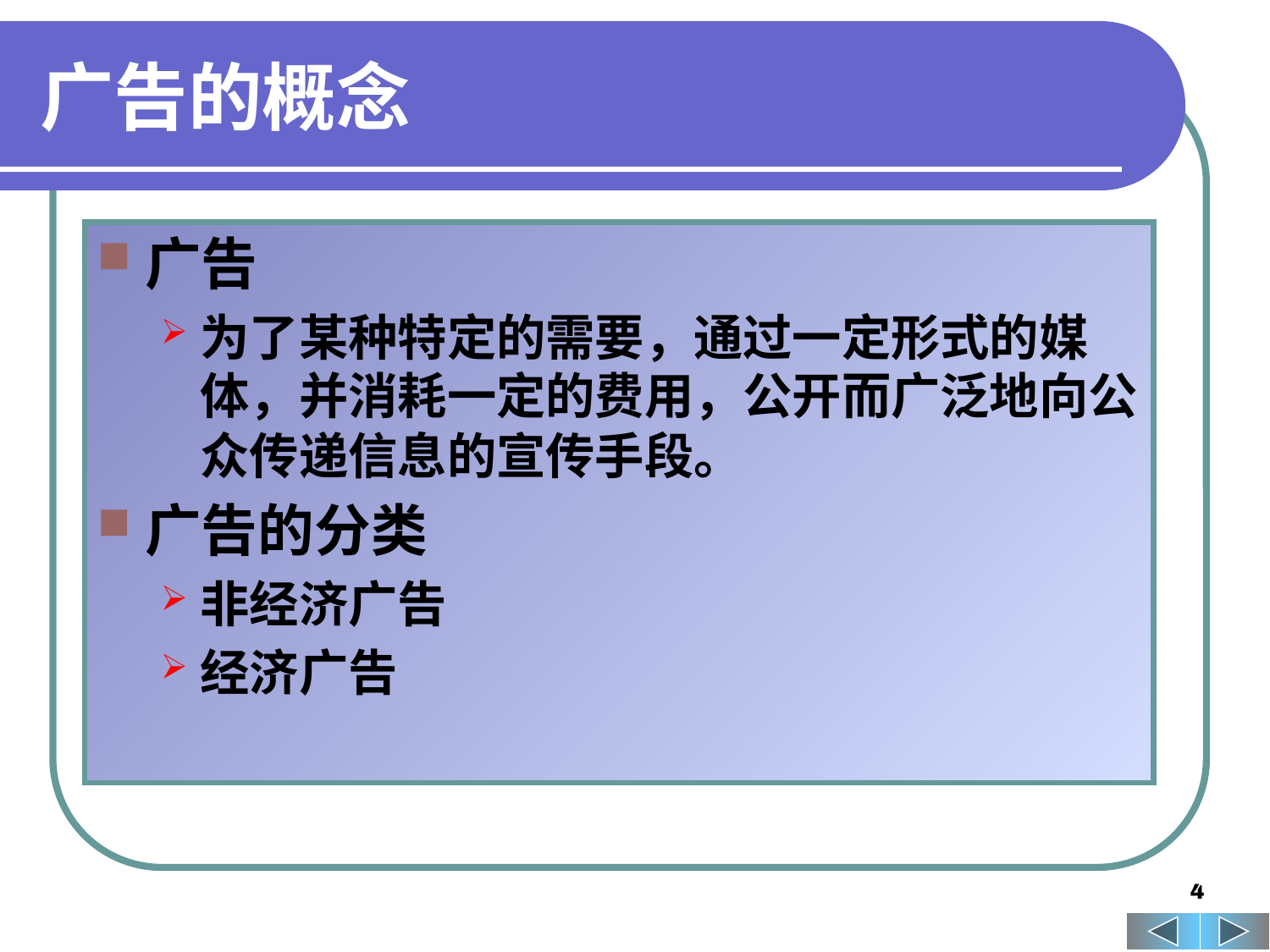

# 广告的概念
广告
为了某种特定的需要，通过一定形式的媒体，并消耗一定的费用，公开而广泛地向公众传递信息的宣传手段。
广告的分类
非经济广告
经济广告
4